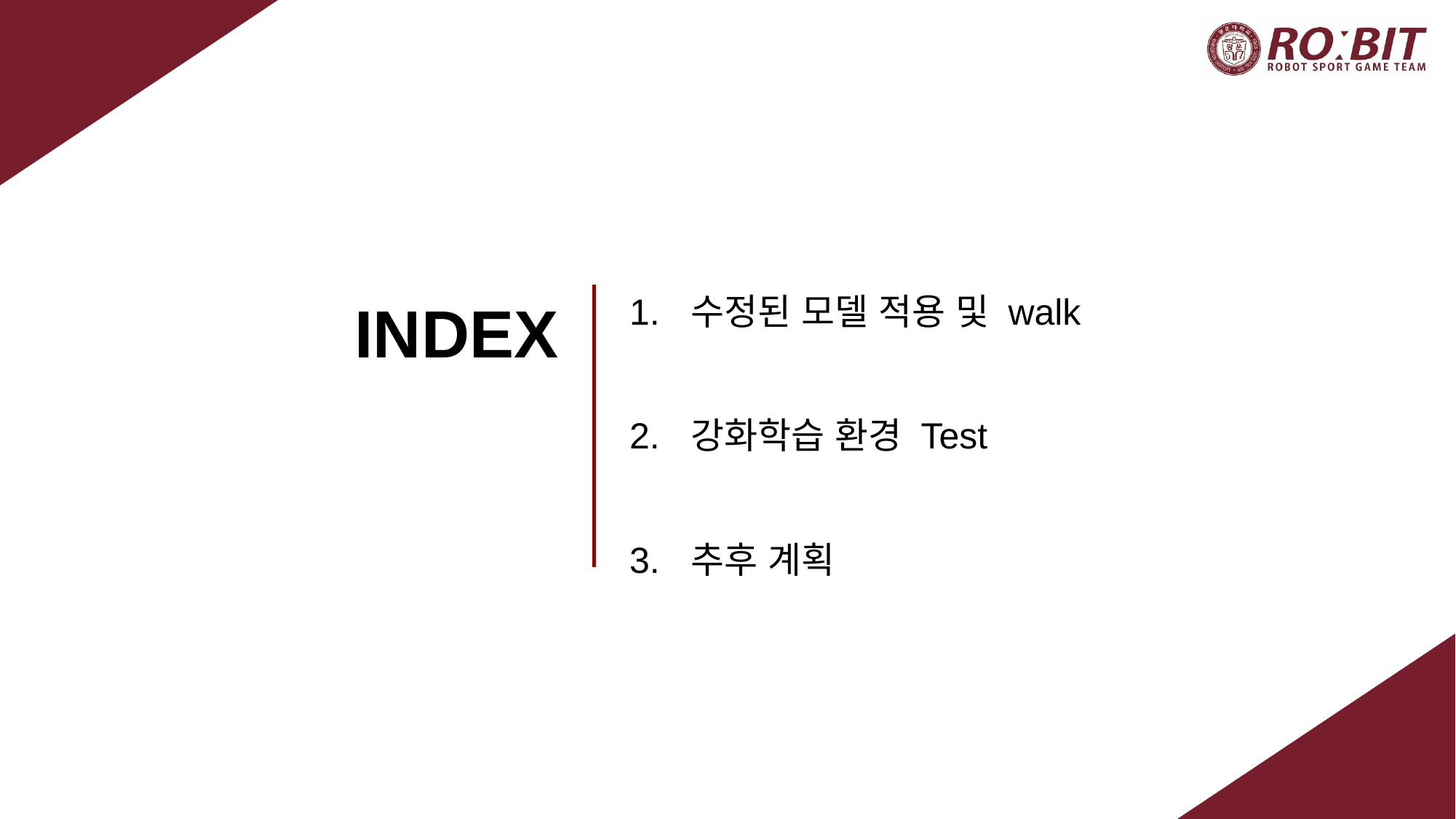

수정된 모델 적용 및 walk
강화학습 환경 Test
추후 계획